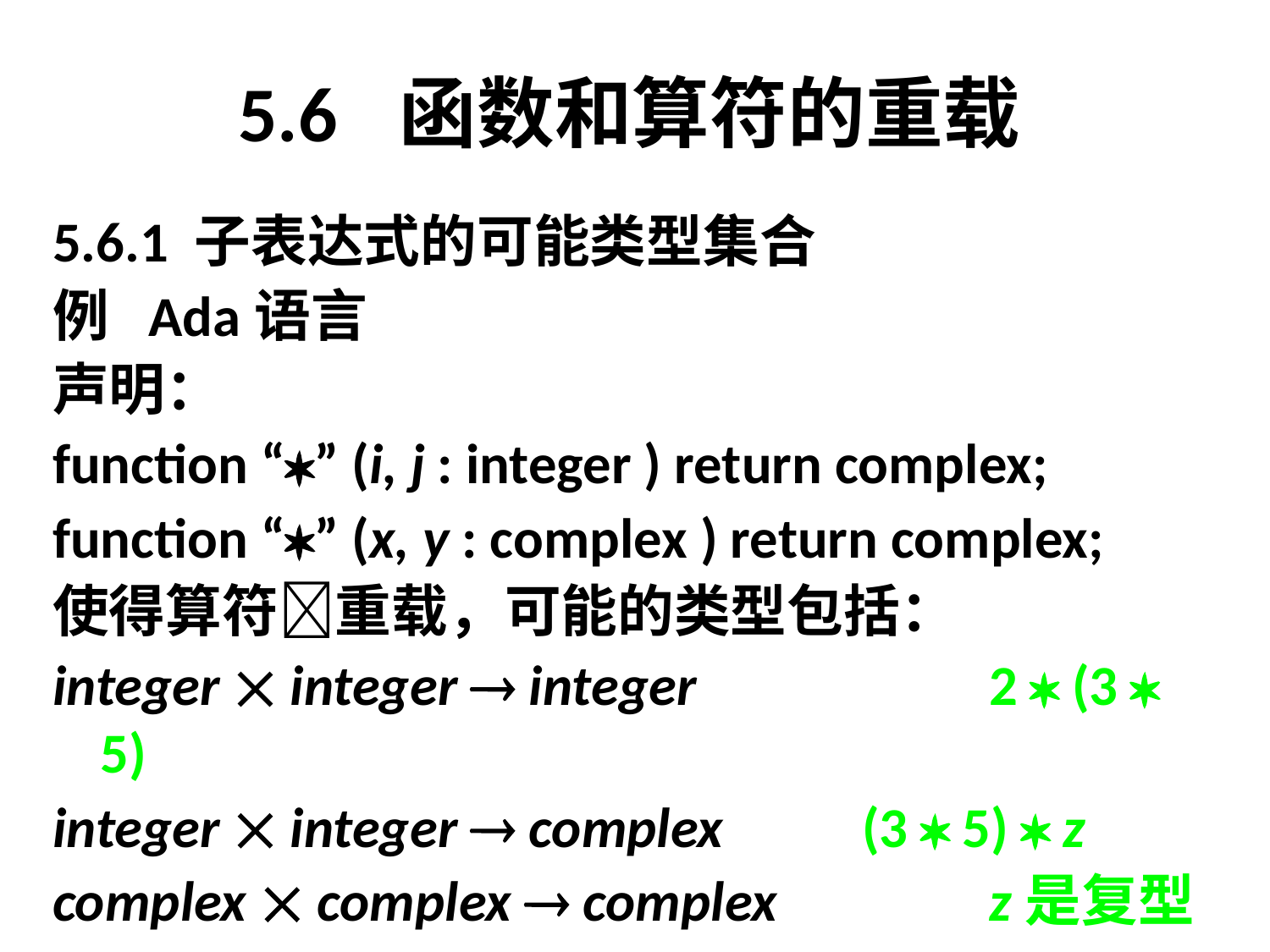

# 5.6  函数和算符的重载
5.6.1 子表达式的可能类型集合
例  Ada语言
声明：
function “∗” (i, j : integer ) return complex;
function “∗” (x, y : complex ) return complex;
使得算符∗重载，可能的类型包括：
integer × integer → integer			2 ∗ (3 ∗ 5)
integer × integer → complex		(3 ∗ 5) ∗ z
complex × complex → complex 		z是复型